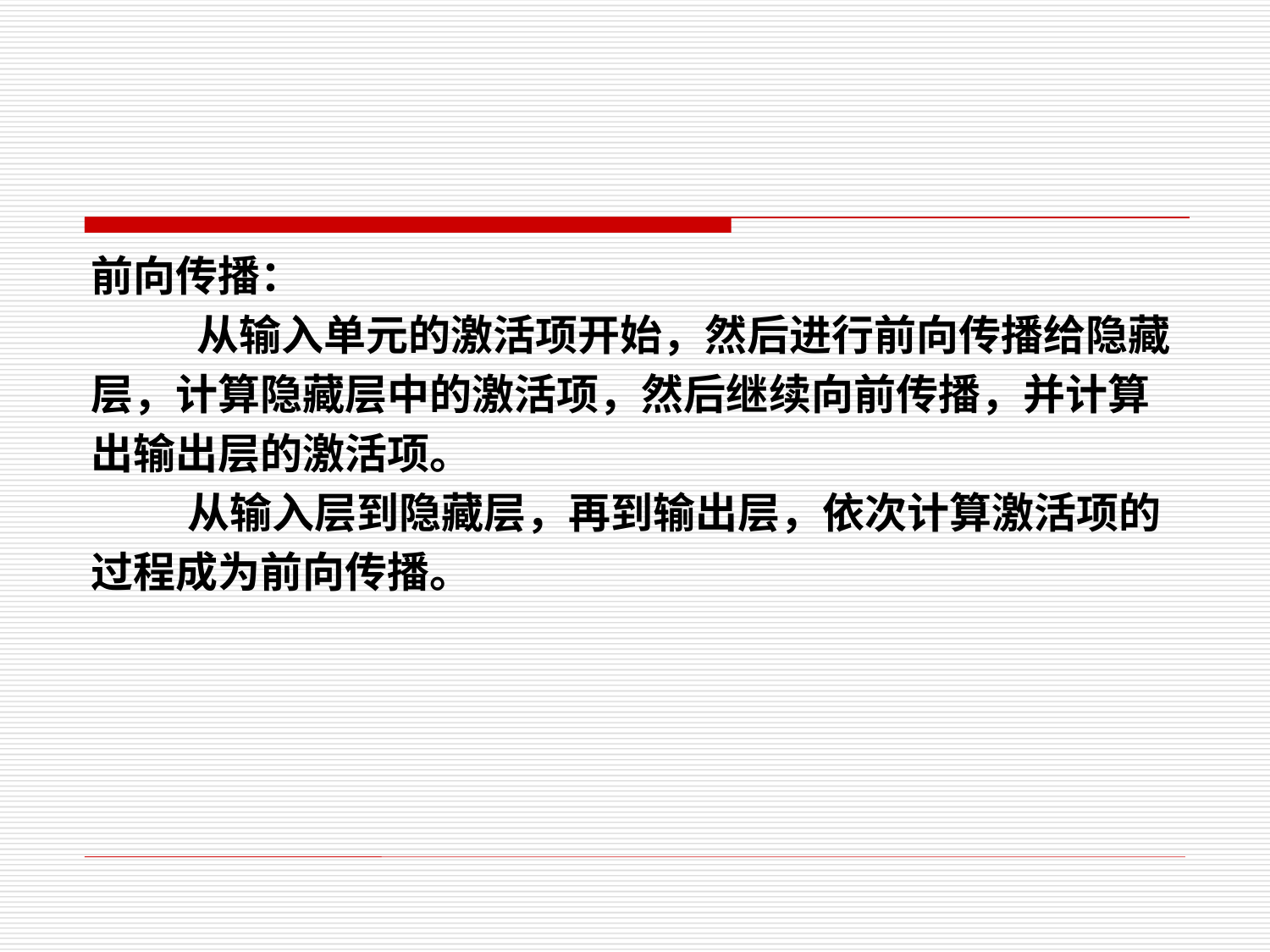

#
前向传播：
          从输入单元的激活项开始，然后进行前向传播给隐藏
层，计算隐藏层中的激活项，然后继续向前传播，并计算
出输出层的激活项。
         从输入层到隐藏层，再到输出层，依次计算激活项的
过程成为前向传播。